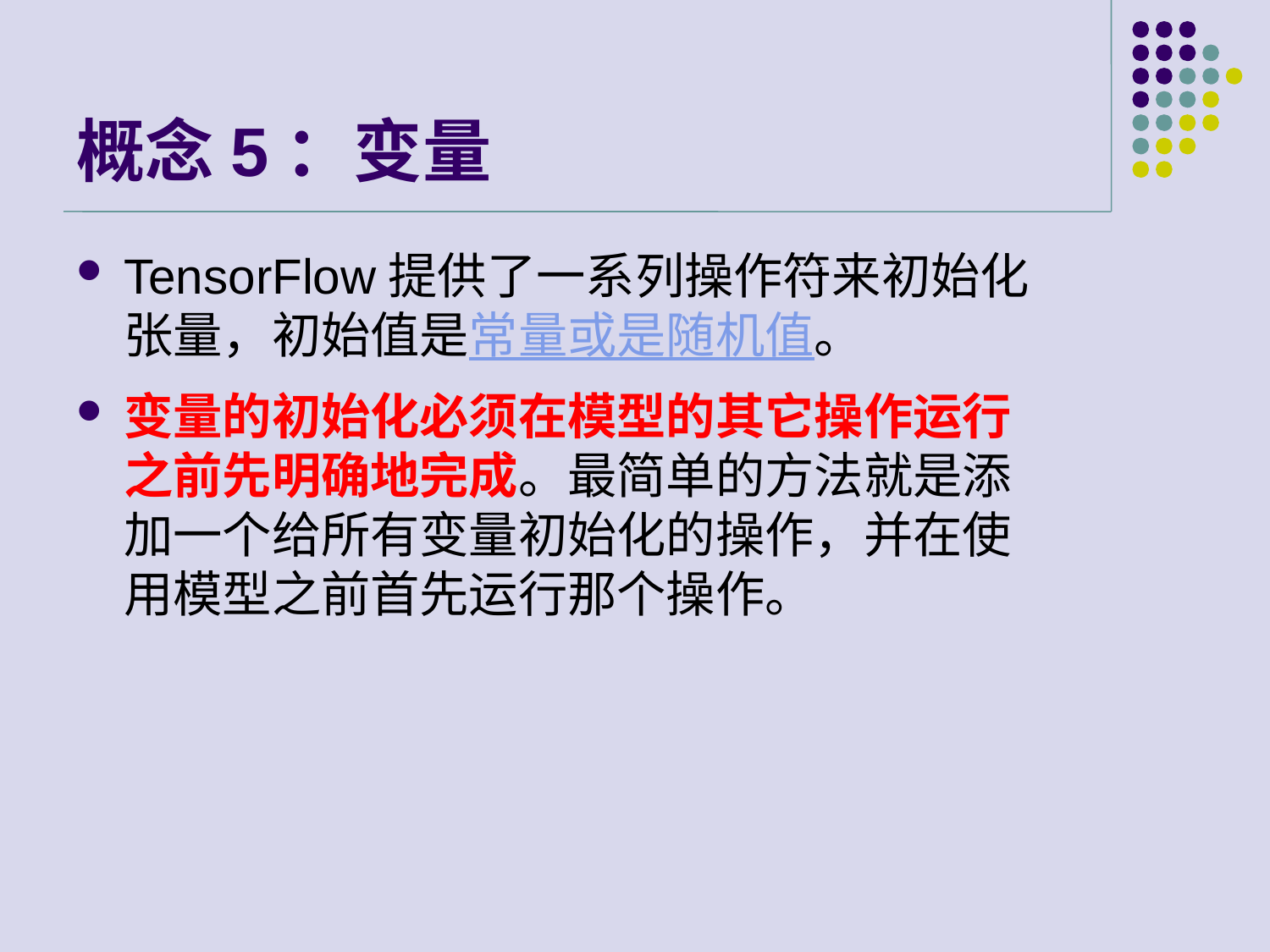

# 概念5：变量
TensorFlow提供了一系列操作符来初始化张量，初始值是常量或是随机值。
变量的初始化必须在模型的其它操作运行之前先明确地完成。最简单的方法就是添加一个给所有变量初始化的操作，并在使用模型之前首先运行那个操作。